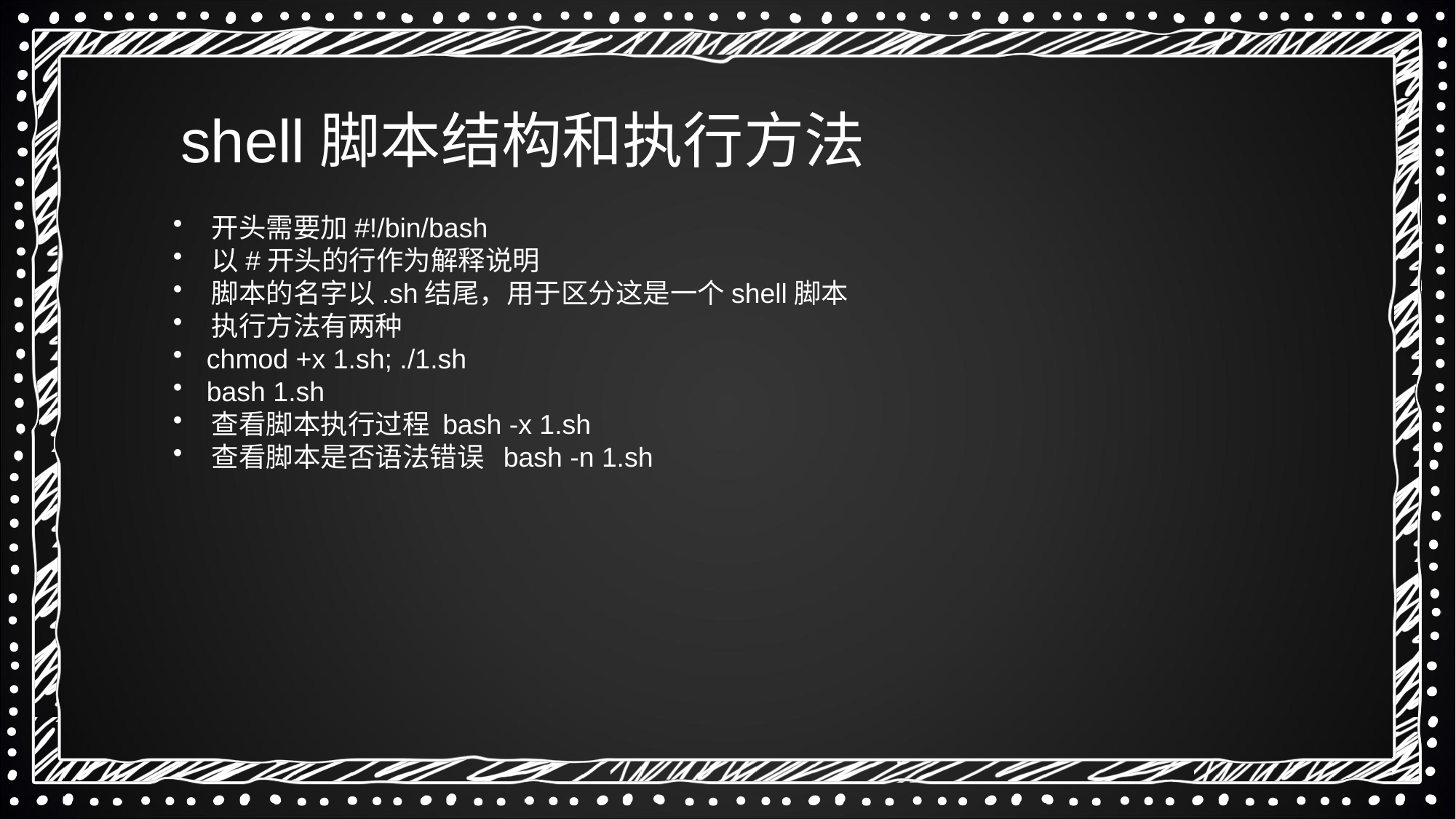

shell脚本结构和执行方法
 开头需要加#!/bin/bash
 以#开头的行作为解释说明
 脚本的名字以.sh结尾，用于区分这是一个shell脚本
 执行方法有两种
 chmod +x 1.sh; ./1.sh
 bash 1.sh
 查看脚本执行过程 bash -x 1.sh
 查看脚本是否语法错误  bash -n 1.sh